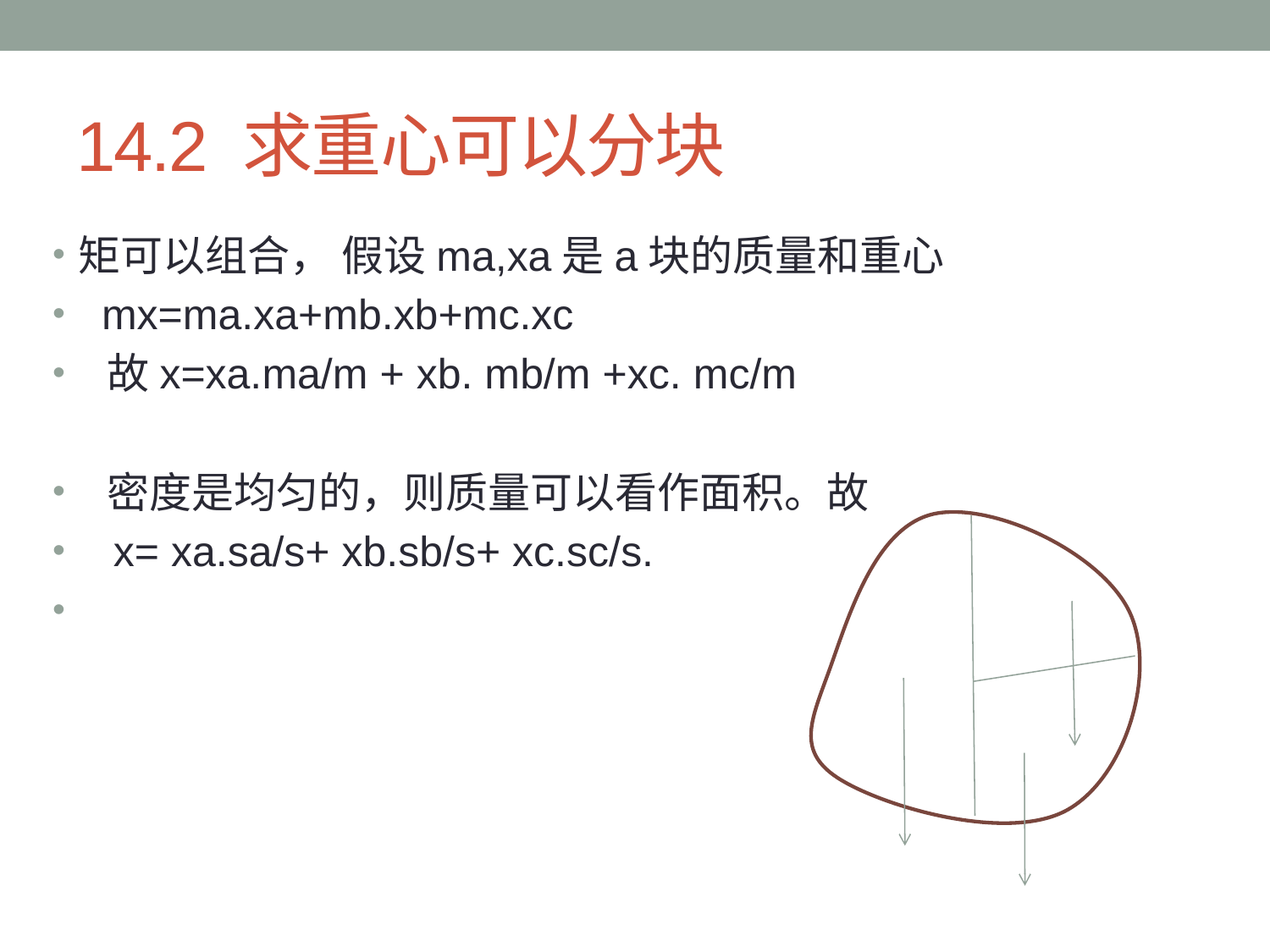

# 14.2 求重心可以分块
矩可以组合， 假设ma,xa是a块的质量和重心
  mx=ma.xa+mb.xb+mc.xc
  故x=xa.ma/m + xb. mb/m +xc. mc/m

  密度是均匀的，则质量可以看作面积。故
   x= xa.sa/s+ xb.sb/s+ xc.sc/s.